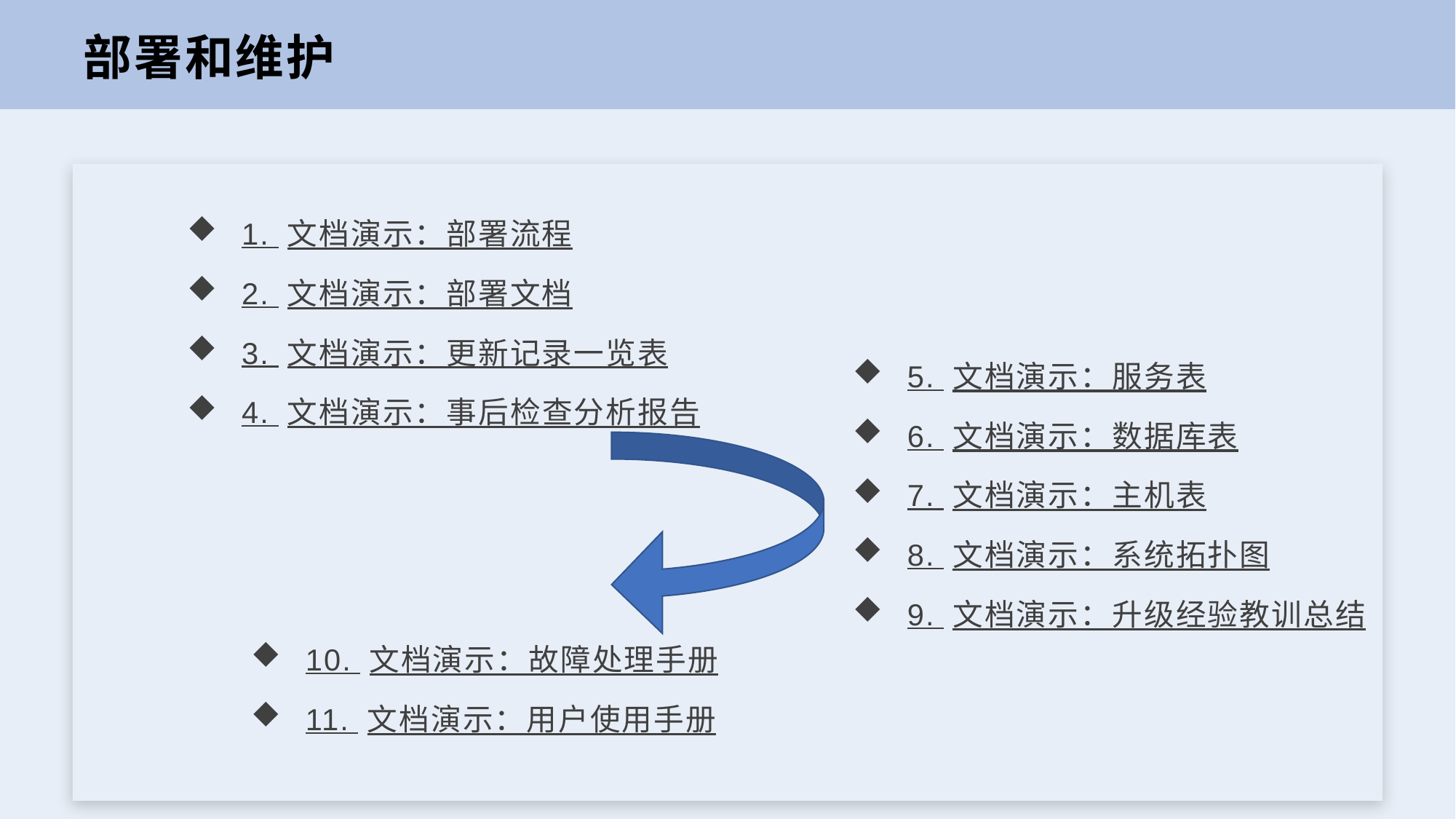

部署和维护

1. 文档演示：部署流程
2. 文档演示：部署文档
3. 文档演示：更新记录一览表
4. 文档演示：事后检查分析报告

5. 文档演示：服务表
6. 文档演示：数据库表
7. 文档演示：主机表
8. 文档演示：系统拓扑图
9. 文档演示：升级经验教训总结

10. 文档演示：故障处理手册
11. 文档演示：用户使用手册